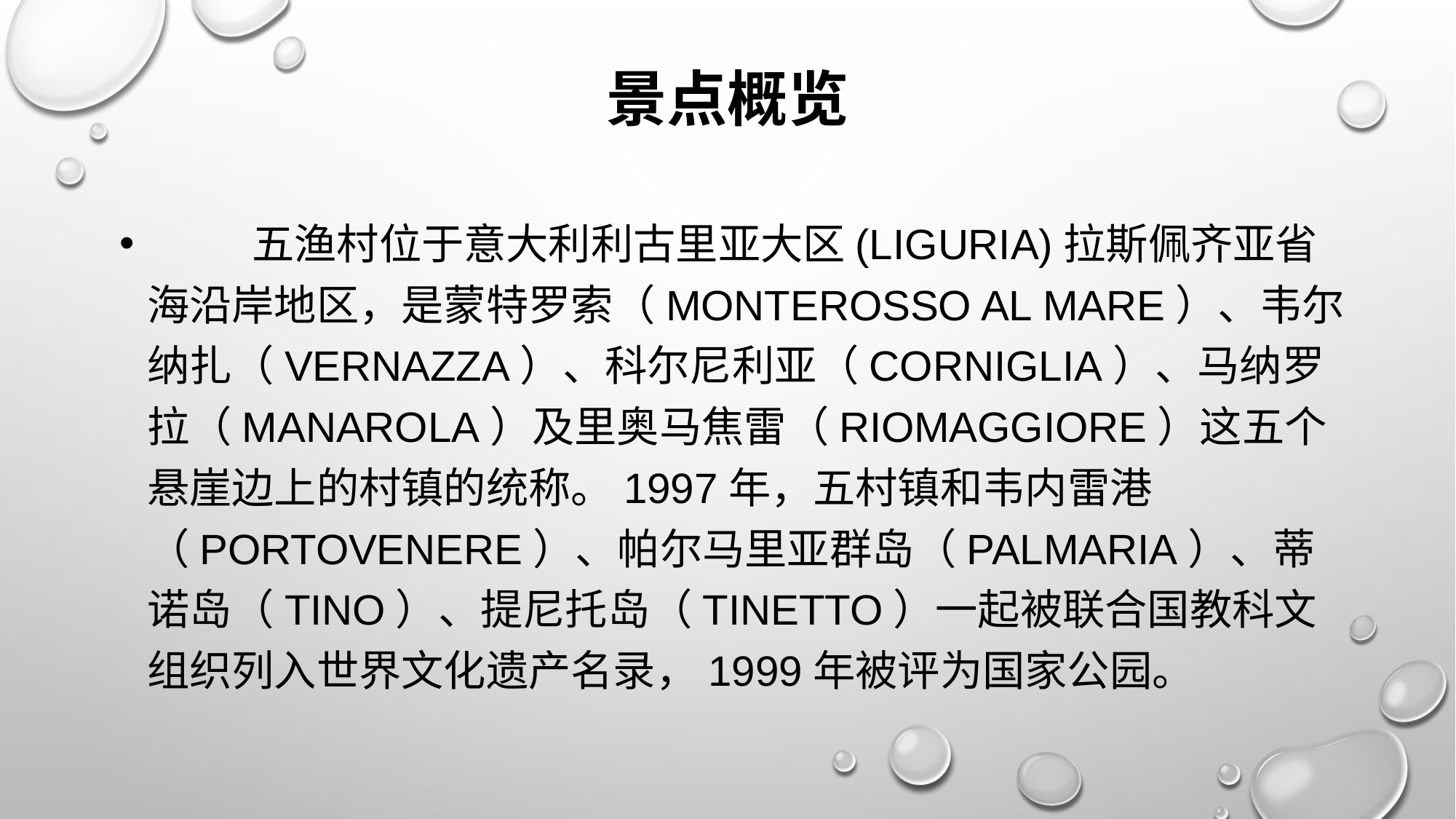

# 景点概览
          五渔村位于意大利利古里亚大区(Liguria)拉斯佩齐亚省海沿岸地区，是蒙特罗索（Monterosso al Mare）、韦尔纳扎（Vernazza）、科尔尼利亚（Corniglia）、马纳罗拉（Manarola）及里奥马焦雷（Riomaggiore）这五个悬崖边上的村镇的统称。1997年，五村镇和韦内雷港（Portovenere）、帕尔马里亚群岛（Palmaria）、蒂诺岛（Tino）、提尼托岛（Tinetto）一起被联合国教科文组织列入世界文化遗产名录，1999年被评为国家公园。